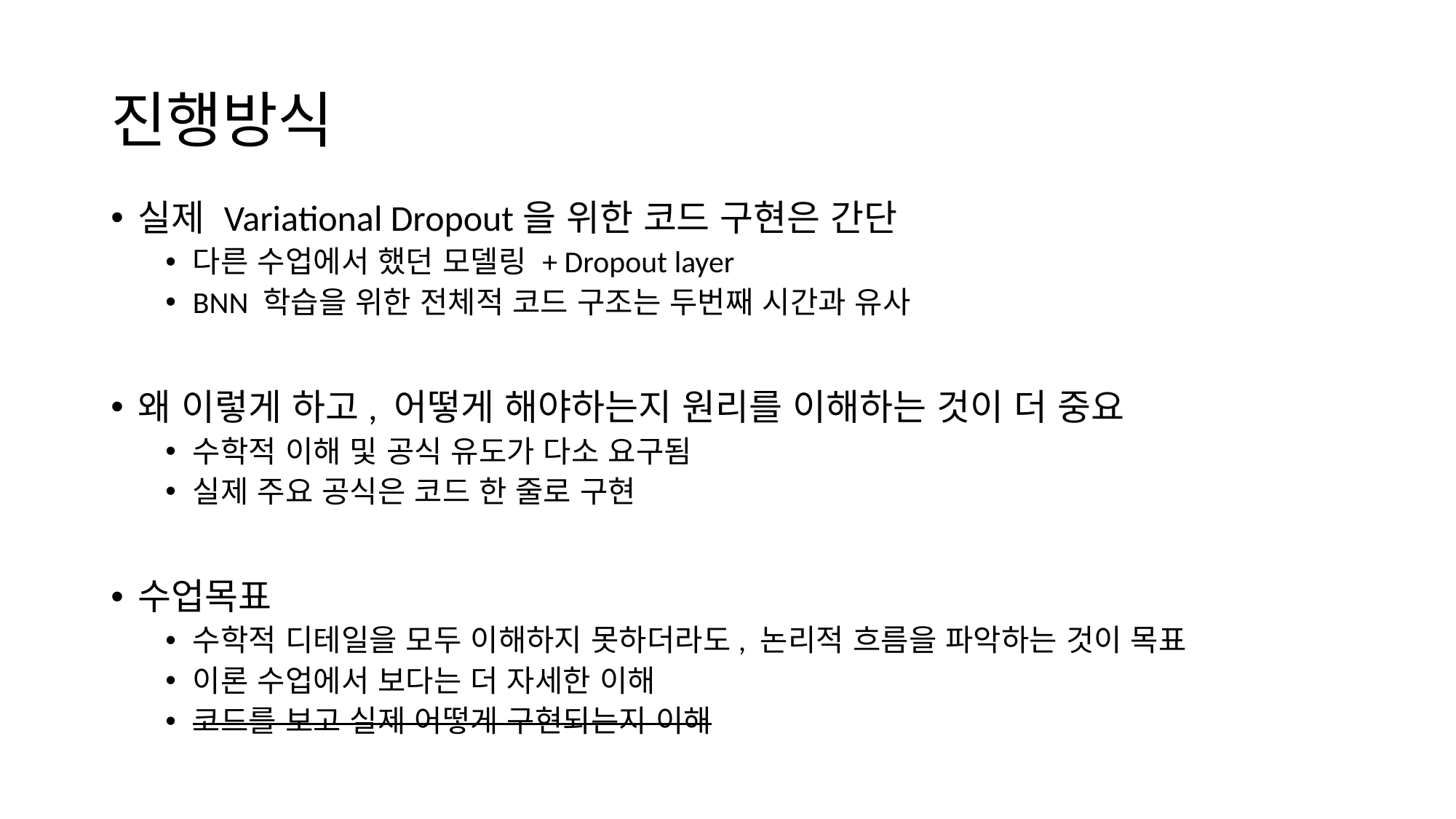

# 진행방식
실제 Variational Dropout을 위한 코드 구현은 간단
다른 수업에서 했던 모델링 + Dropout layer
BNN 학습을 위한 전체적 코드 구조는 두번째 시간과 유사

왜 이렇게 하고, 어떻게 해야하는지 원리를 이해하는 것이 더 중요
수학적 이해 및 공식 유도가 다소 요구됨
실제 주요 공식은 코드 한 줄로 구현

수업목표
수학적 디테일을 모두 이해하지 못하더라도, 논리적 흐름을 파악하는 것이 목표
이론 수업에서 보다는 더 자세한 이해
코드를 보고 실제 어떻게 구현되는지 이해